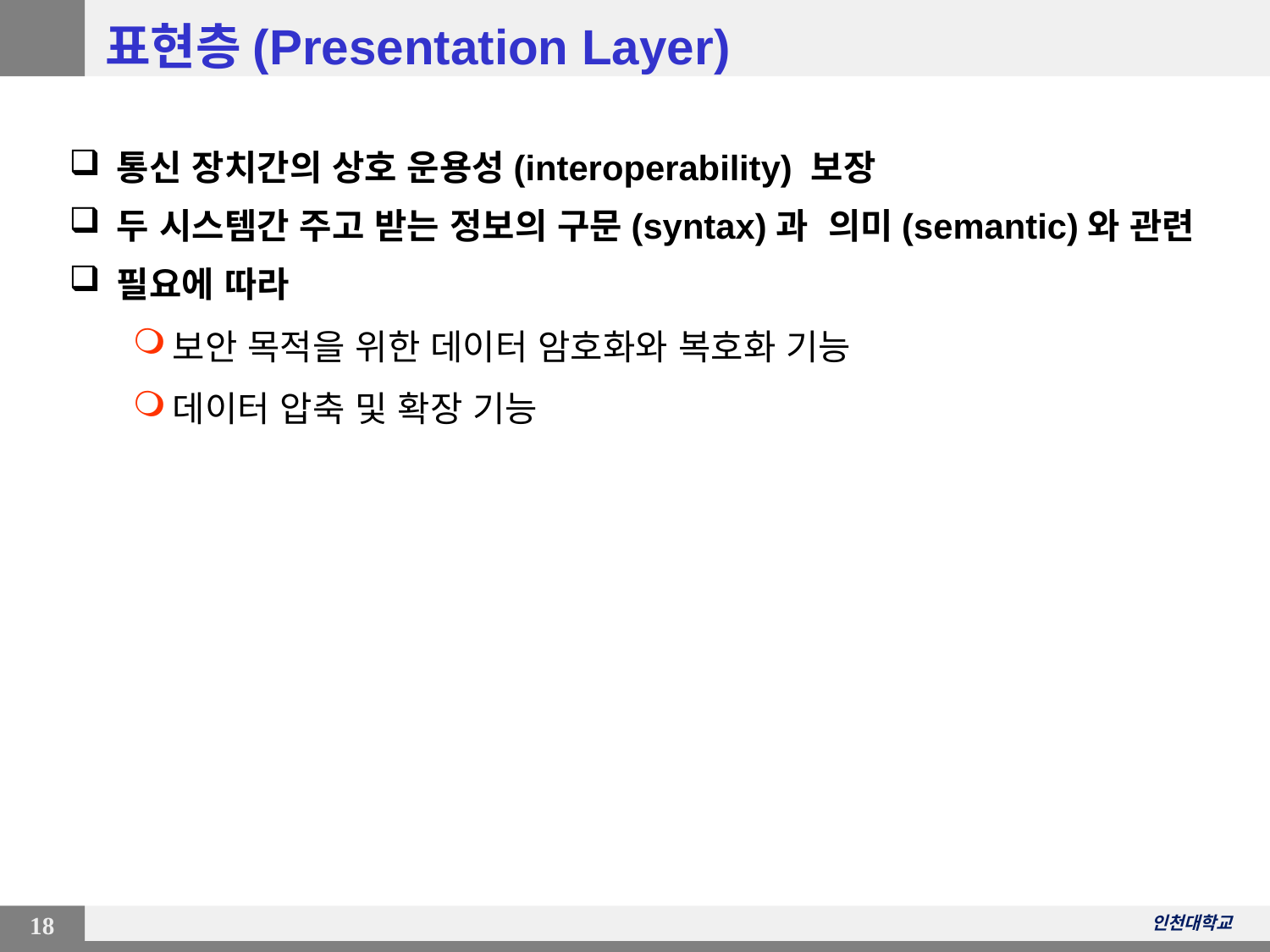

# 표현층(Presentation Layer)
통신 장치간의 상호 운용성(interoperability) 보장
두 시스템간 주고 받는 정보의 구문(syntax)과  의미(semantic)와 관련
필요에 따라
보안 목적을 위한 데이터 암호화와 복호화 기능
데이터 압축 및 확장 기능